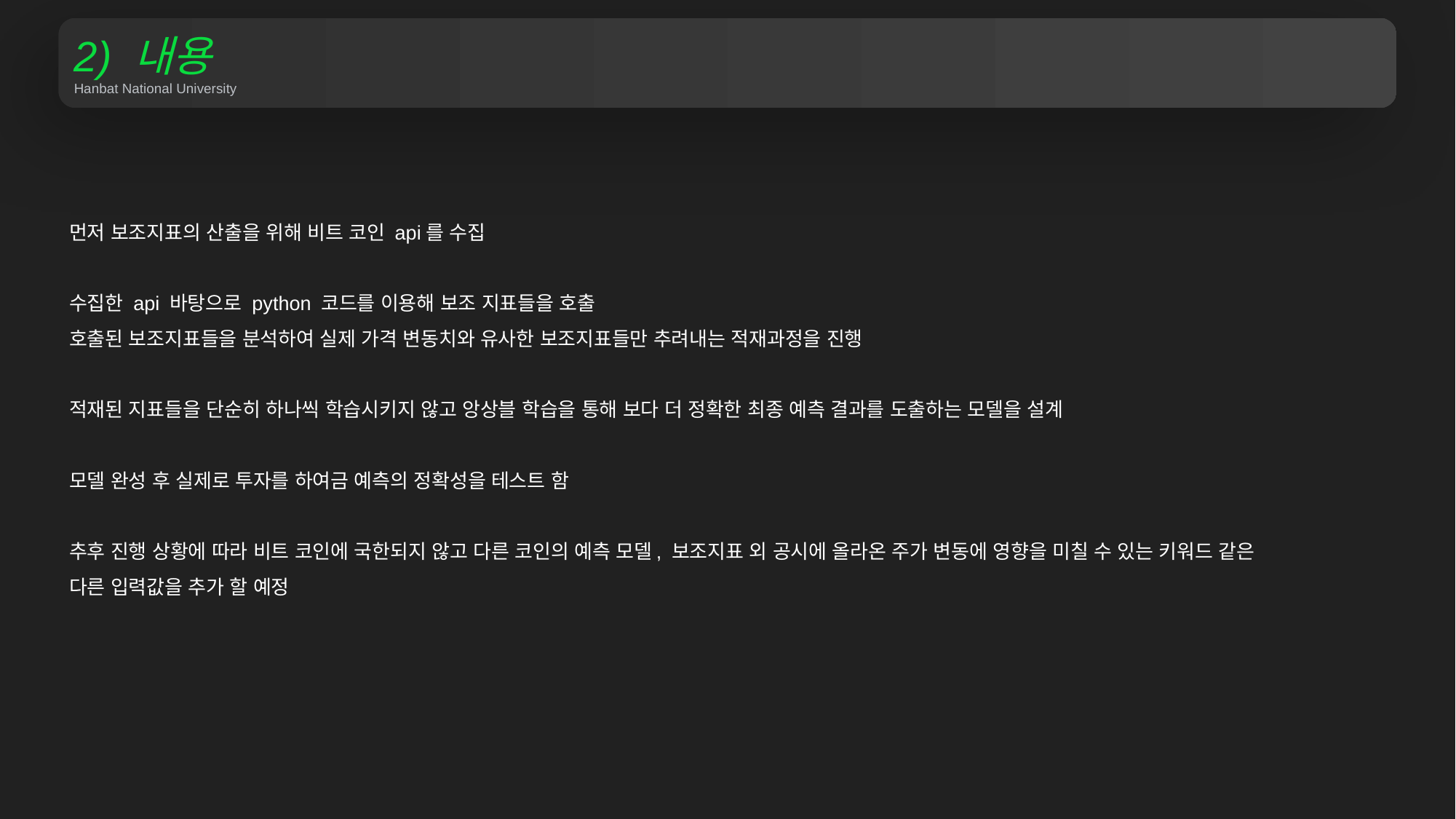

2) 내용
Hanbat National University
먼저 보조지표의 산출을 위해 비트 코인 api를 수집

수집한 api 바탕으로 python 코드를 이용해 보조 지표들을 호출
호출된 보조지표들을 분석하여 실제 가격 변동치와 유사한 보조지표들만 추려내는 적재과정을 진행

적재된 지표들을 단순히 하나씩 학습시키지 않고 앙상블 학습을 통해 보다 더 정확한 최종 예측 결과를 도출하는 모델을 설계

모델 완성 후 실제로 투자를 하여금 예측의 정확성을 테스트 함

추후 진행 상황에 따라 비트 코인에 국한되지 않고 다른 코인의 예측 모델, 보조지표 외 공시에 올라온 주가 변동에 영향을 미칠 수 있는 키워드 같은
다른 입력값을 추가 할 예정